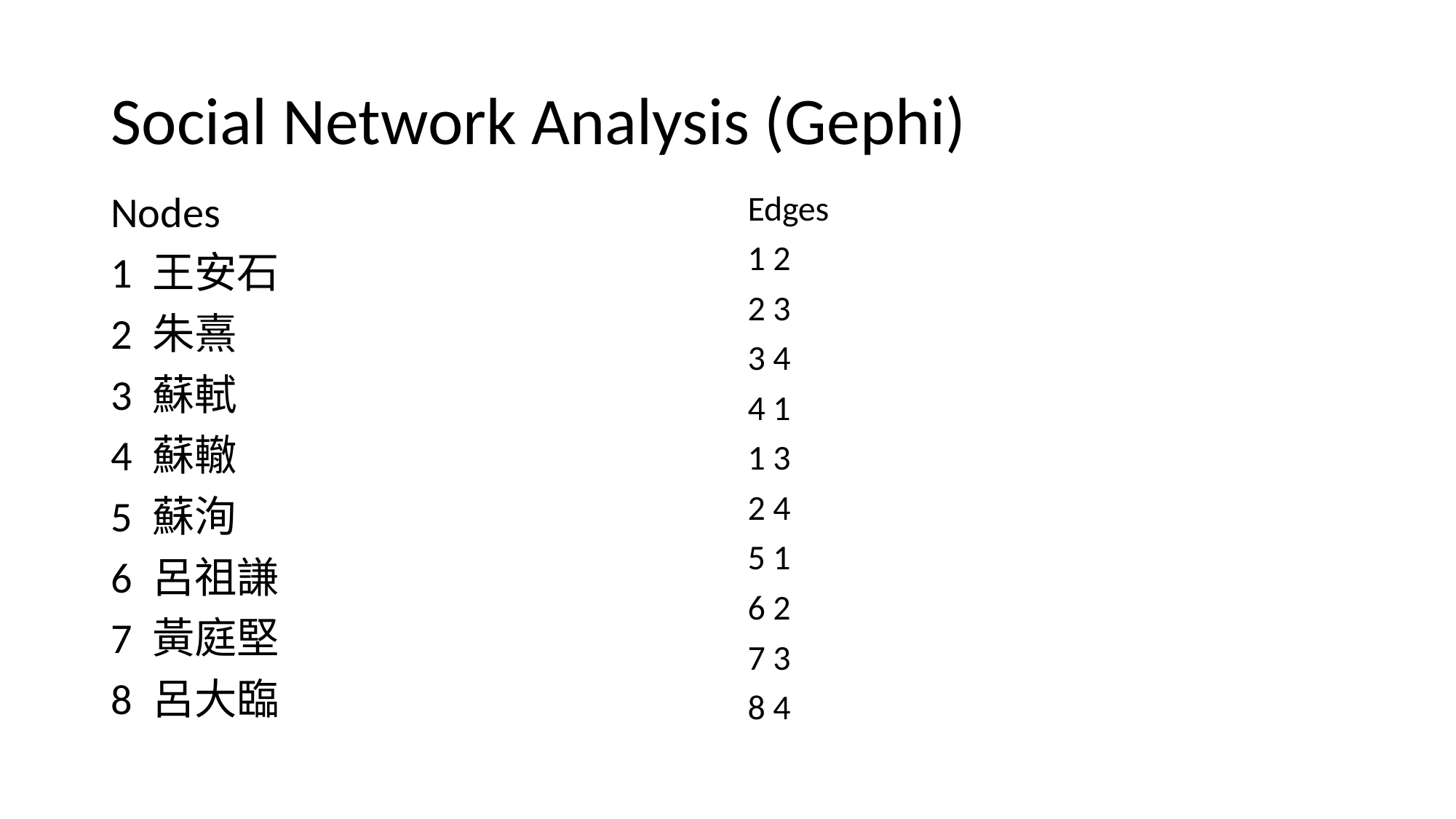

# Social Network Analysis (Gephi)
Nodes
1 王安石
2 朱熹
3 蘇軾
4 蘇轍
5 蘇洵
6 呂祖謙
7 黃庭堅
8 呂大臨
Edges
1 2
2 3
3 4
4 1
1 3
2 4
5 1
6 2
7 3
8 4